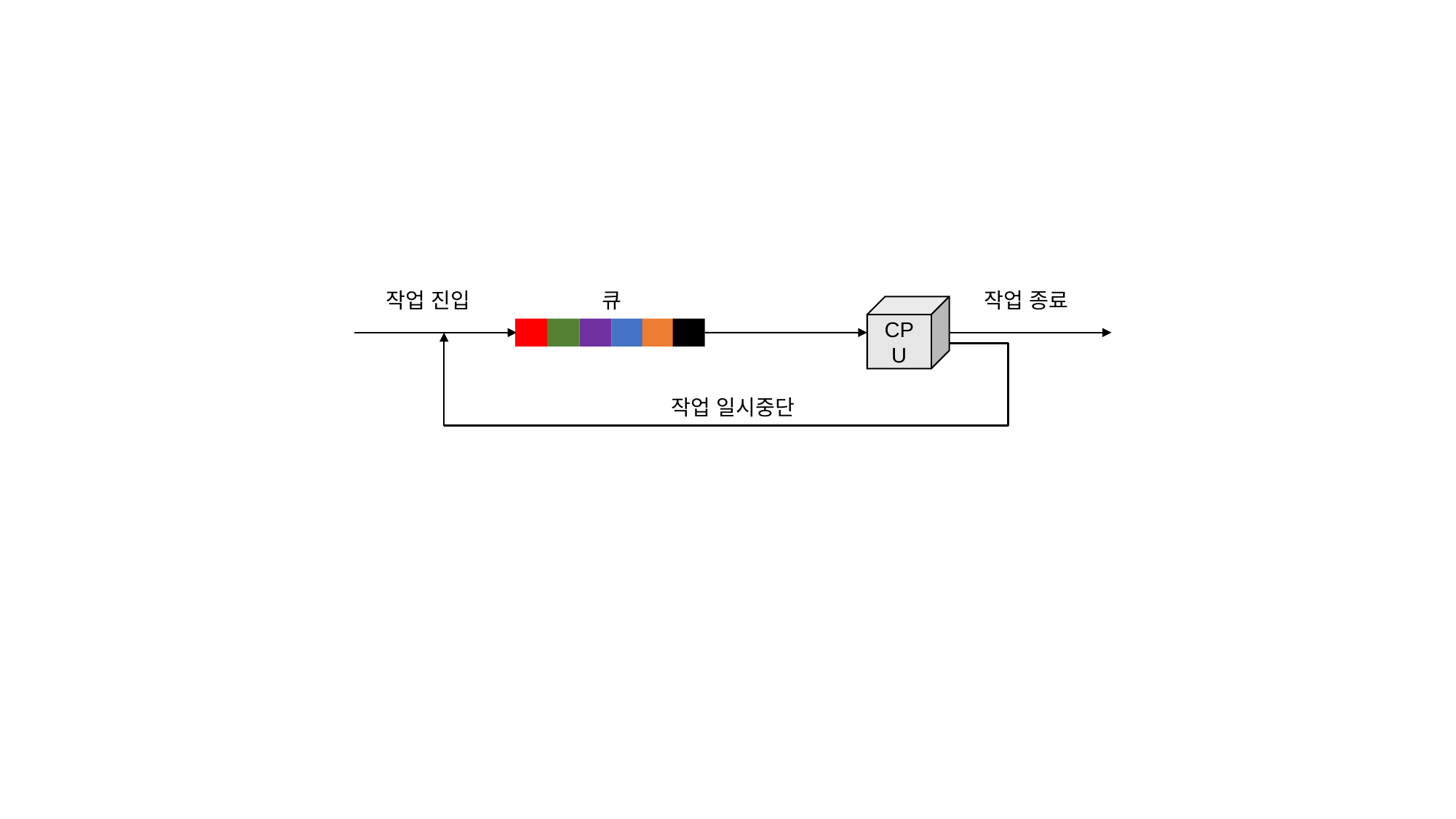

작업 진입
큐
작업 종료
CPU

작업 일시중단